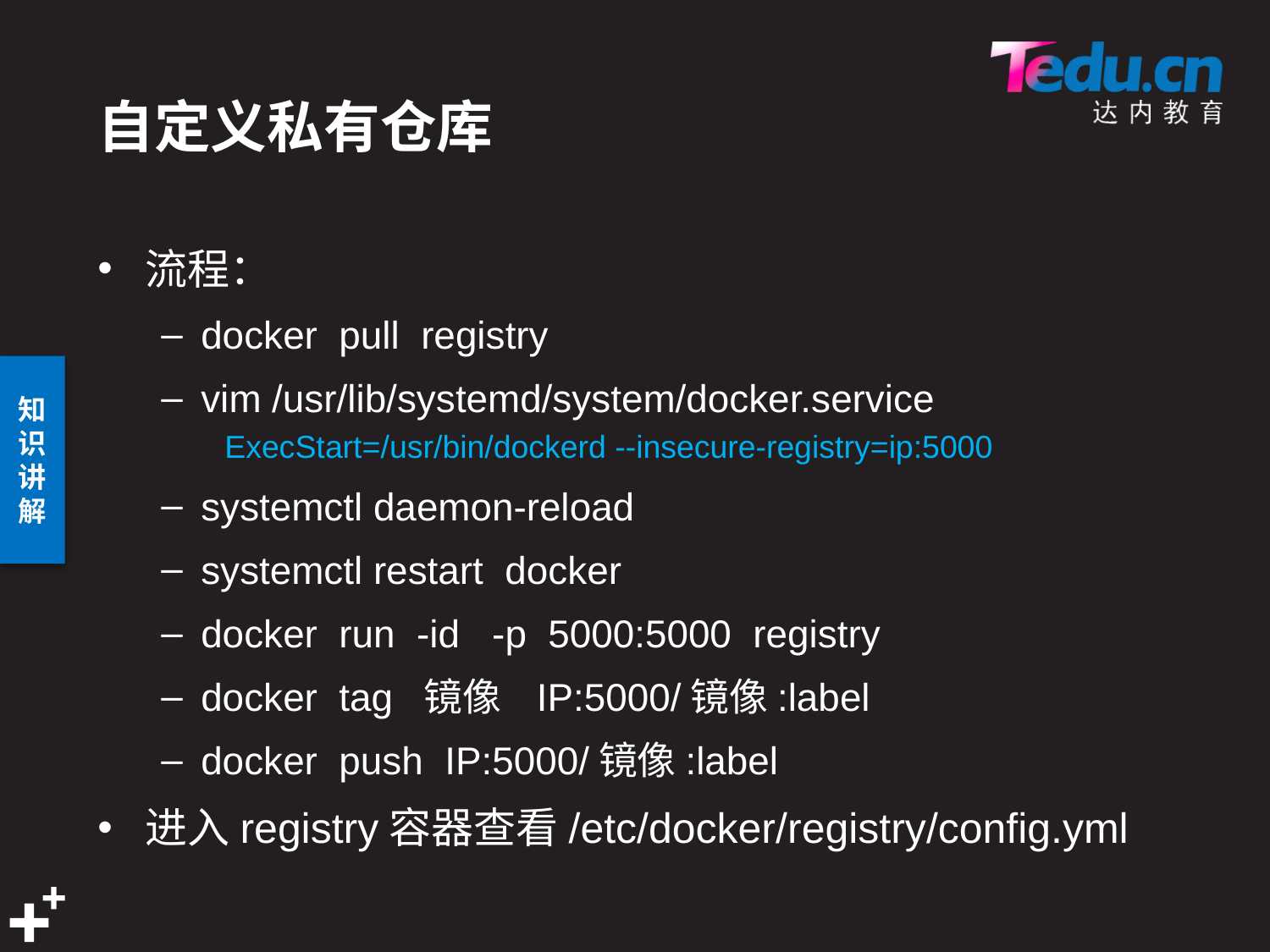

# 自定义私有仓库
流程：
docker  pull  registry
vim /usr/lib/systemd/system/docker.service
ExecStart=/usr/bin/dockerd --insecure-registry=ip:5000
systemctl daemon-reload
systemctl restart  docker
docker  run  -id   -p  5000:5000  registry
docker  tag  镜像   IP:5000/镜像:label
docker  push  IP:5000/镜像:label
进入registry容器查看/etc/docker/registry/config.yml